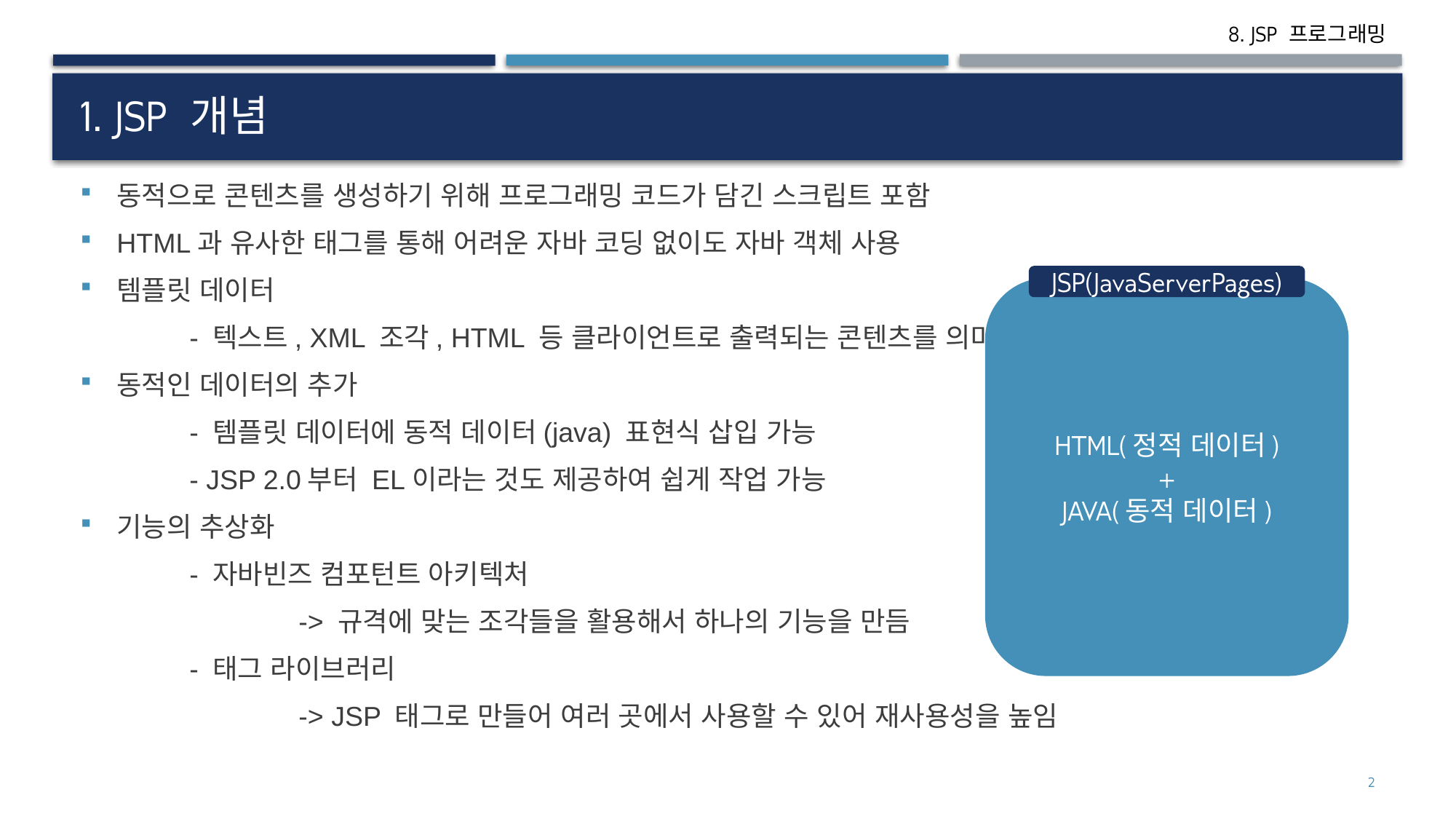

# 1. JSP 개념
동적으로 콘텐츠를 생성하기 위해 프로그래밍 코드가 담긴 스크립트 포함
HTML과 유사한 태그를 통해 어려운 자바 코딩 없이도 자바 객체 사용
템플릿 데이터
	- 텍스트, XML 조각, HTML 등 클라이언트로 출력되는 콘텐츠를 의미
동적인 데이터의 추가
	- 템플릿 데이터에 동적 데이터(java) 표현식 삽입 가능
	- JSP 2.0부터 EL이라는 것도 제공하여 쉽게 작업 가능
기능의 추상화
	- 자바빈즈 컴포턴트 아키텍처
		-> 규격에 맞는 조각들을 활용해서 하나의 기능을 만듬
	- 태그 라이브러리
		-> JSP 태그로 만들어 여러 곳에서 사용할 수 있어 재사용성을 높임
JSP(JavaServerPages)
HTML(정적 데이터)
+
JAVA(동적 데이터)
2